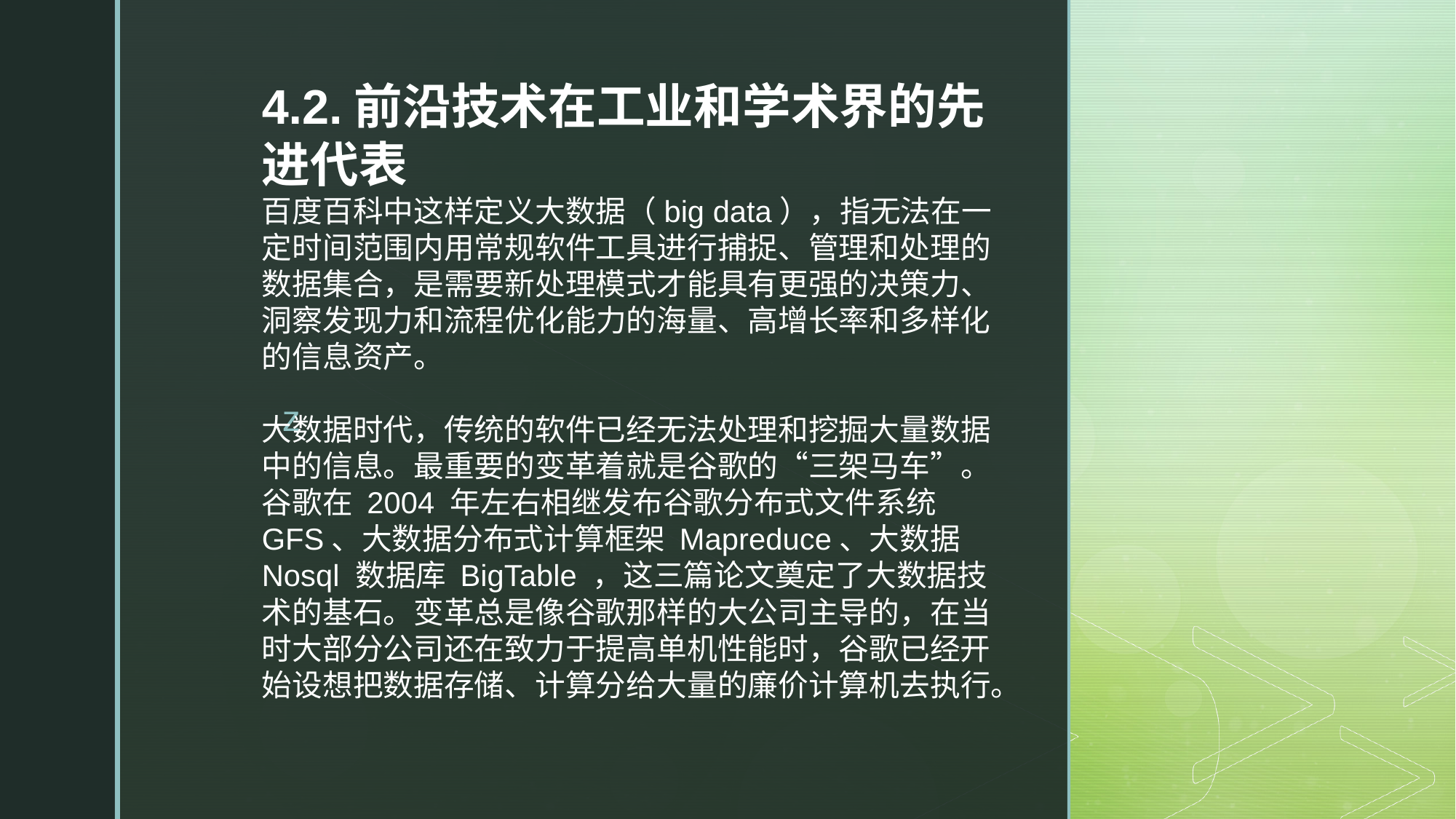

4.2.前沿技术在工业和学术界的先进代表
百度百科中这样定义大数据（big data），指无法在一定时间范围内用常规软件工具进行捕捉、管理和处理的数据集合，是需要新处理模式才能具有更强的决策力、洞察发现力和流程优化能力的海量、高增长率和多样化的信息资产。

大数据时代，传统的软件已经无法处理和挖掘大量数据中的信息。最重要的变革着就是谷歌的“三架马车”。谷歌在 2004 年左右相继发布谷歌分布式文件系统 GFS、大数据分布式计算框架 Mapreduce、大数据 Nosql 数据库 BigTable ，这三篇论文奠定了大数据技术的基石。变革总是像谷歌那样的大公司主导的，在当时大部分公司还在致力于提高单机性能时，谷歌已经开始设想把数据存储、计算分给大量的廉价计算机去执行。